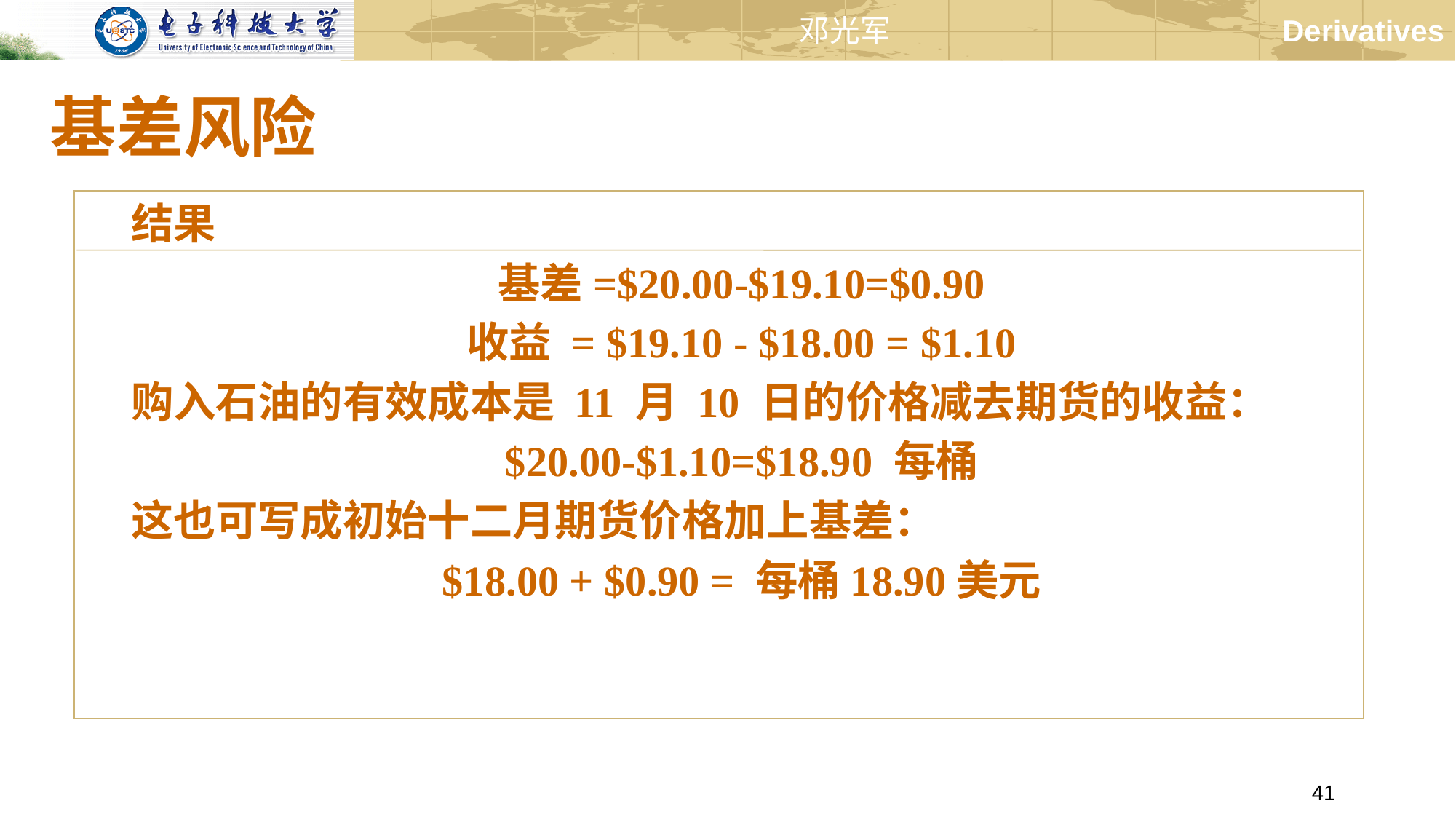

# 基差风险
结果
基差=$20.00-$19.10=$0.90
收益 = $19.10 - $18.00 = $1.10
购入石油的有效成本是 11 月 10 日的价格减去期货的收益：
$20.00-$1.10=$18.90 每桶
这也可写成初始十二月期货价格加上基差：
$18.00 + $0.90 = 每桶18.90美元